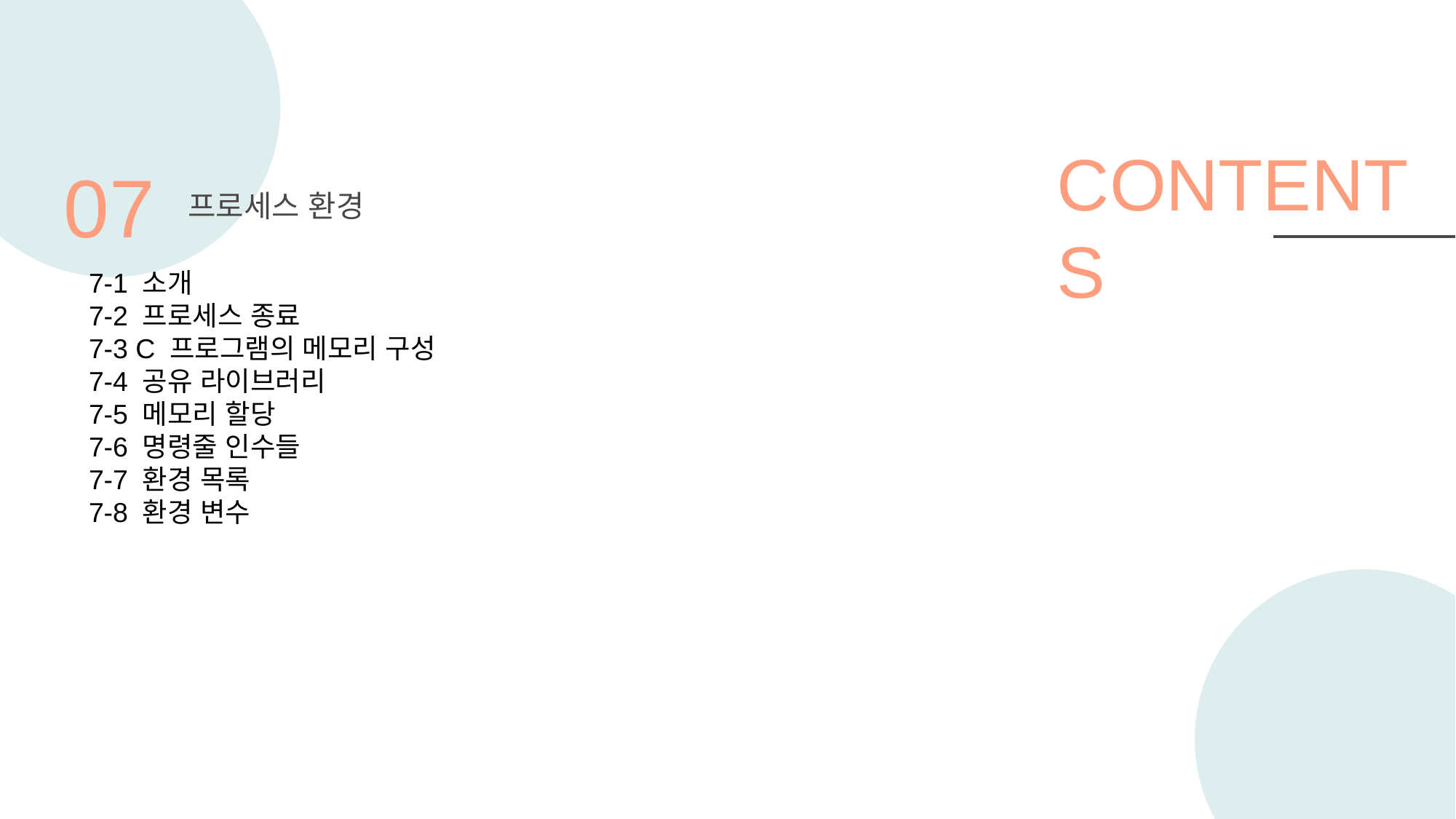

CONTENTS
07
프로세스 환경
7-1 소개
7-2 프로세스 종료
7-3 C 프로그램의 메모리 구성
7-4 공유 라이브러리
7-5 메모리 할당
7-6 명령줄 인수들
7-7 환경 목록
7-8 환경 변수